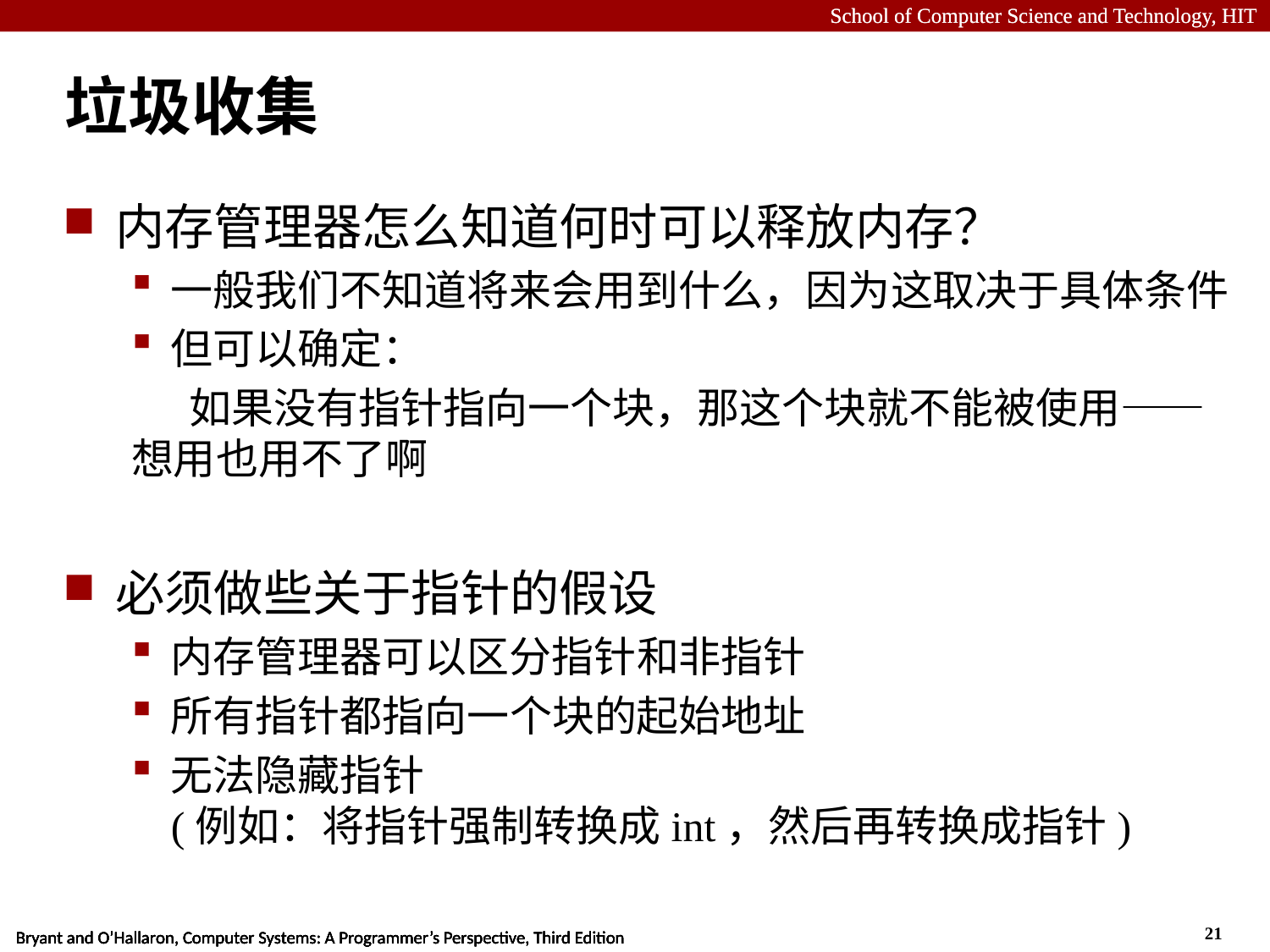

# 垃圾收集
内存管理器怎么知道何时可以释放内存？
一般我们不知道将来会用到什么，因为这取决于具体条件
但可以确定：
     如果没有指针指向一个块，那这个块就不能被使用——想用也用不了啊

必须做些关于指针的假设
内存管理器可以区分指针和非指针
所有指针都指向一个块的起始地址
无法隐藏指针
(例如：将指针强制转换成int，然后再转换成指针)